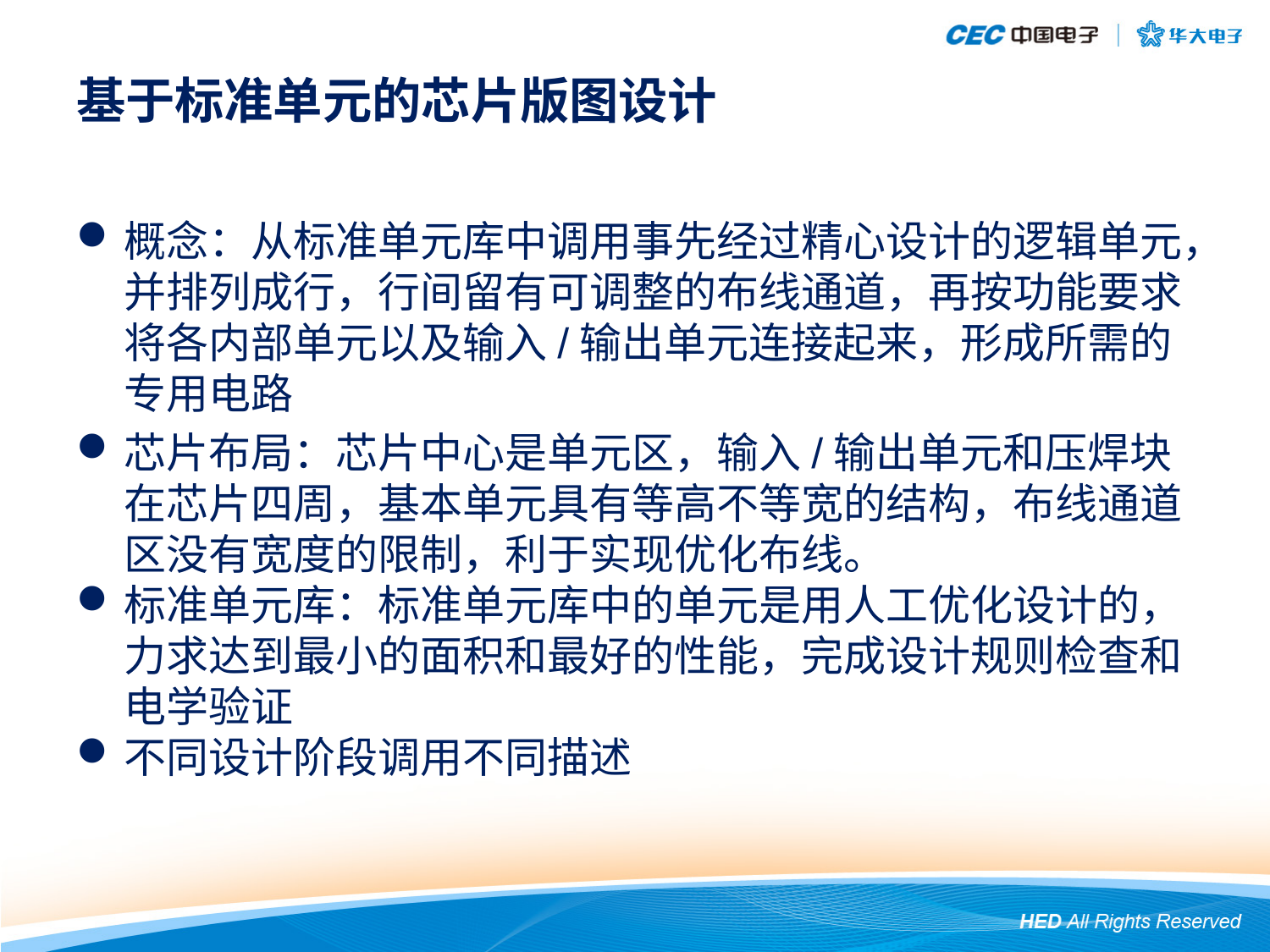

# 基于标准单元的芯片版图设计
概念：从标准单元库中调用事先经过精心设计的逻辑单元，并排列成行，行间留有可调整的布线通道，再按功能要求将各内部单元以及输入/输出单元连接起来，形成所需的专用电路
芯片布局：芯片中心是单元区，输入/输出单元和压焊块在芯片四周，基本单元具有等高不等宽的结构，布线通道区没有宽度的限制，利于实现优化布线。
标准单元库：标准单元库中的单元是用人工优化设计的，力求达到最小的面积和最好的性能，完成设计规则检查和电学验证
不同设计阶段调用不同描述